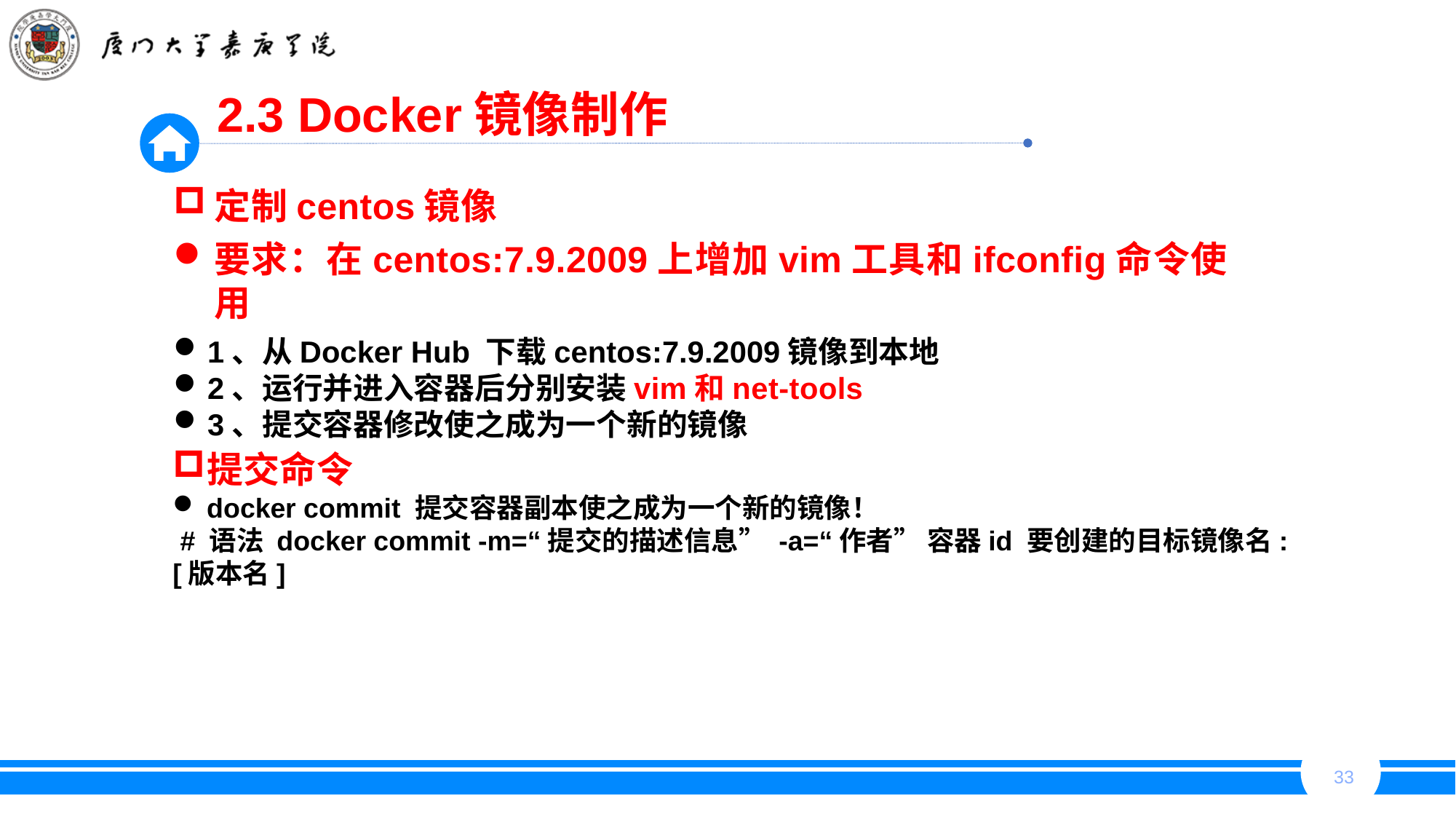

2.3 Docker镜像制作
定制centos镜像
要求：在centos:7.9.2009上增加vim工具和ifconfig命令使用
1、从Docker Hub 下载centos:7.9.2009镜像到本地
2、运行并进入容器后分别安装vim和net-tools
3、提交容器修改使之成为一个新的镜像
提交命令
docker commit 提交容器副本使之成为一个新的镜像！
 # 语法 docker commit -m=“提交的描述信息” -a=“作者” 容器id 要创建的目标镜像名:[版本名]
33